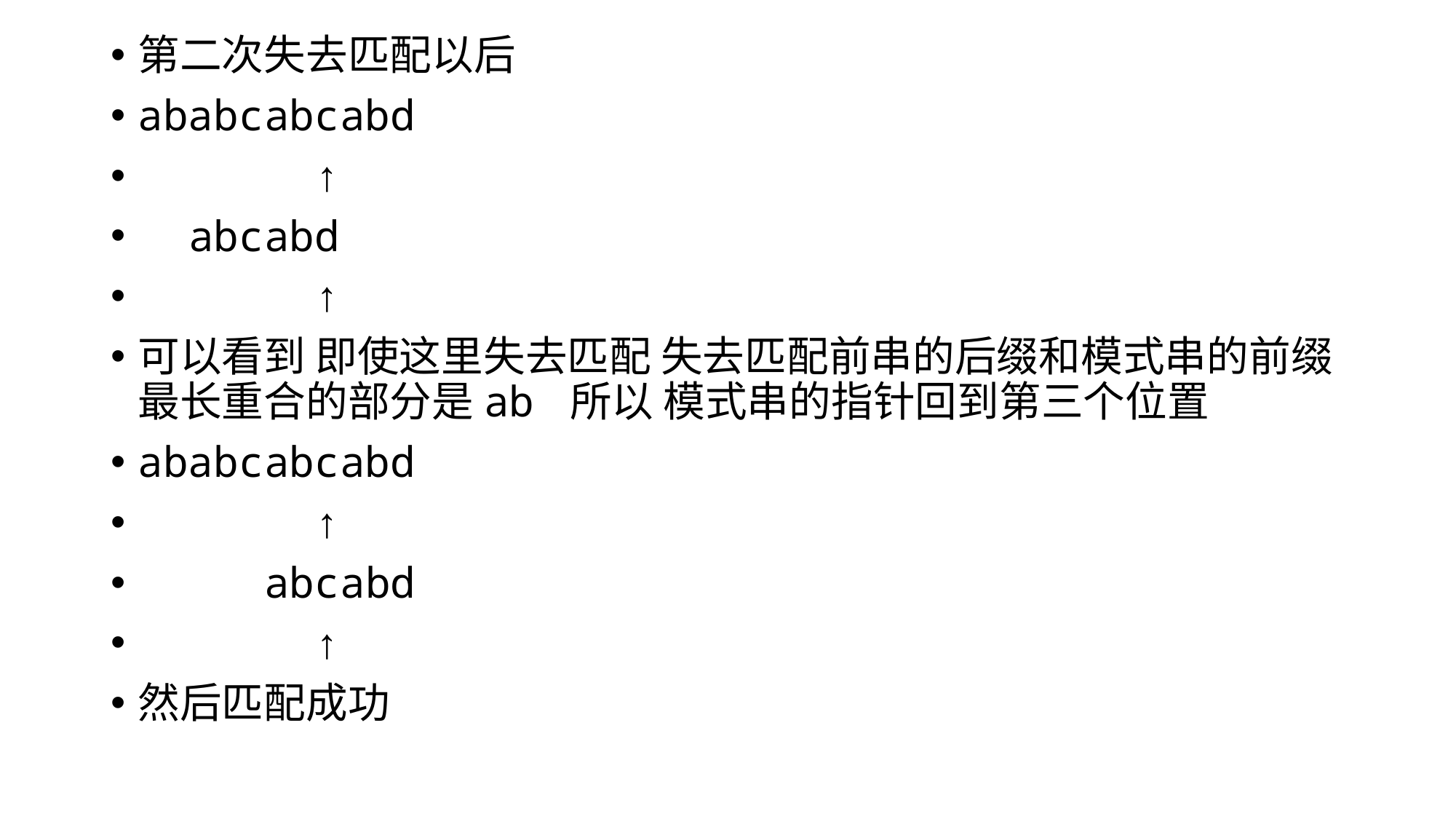

第二次失去匹配以后
ababcabcabd
       ↑
  abcabd
       ↑
可以看到 即使这里失去匹配 失去匹配前串的后缀和模式串的前缀最长重合的部分是ab 所以 模式串的指针回到第三个位置
ababcabcabd
       ↑
     abcabd
       ↑
然后匹配成功